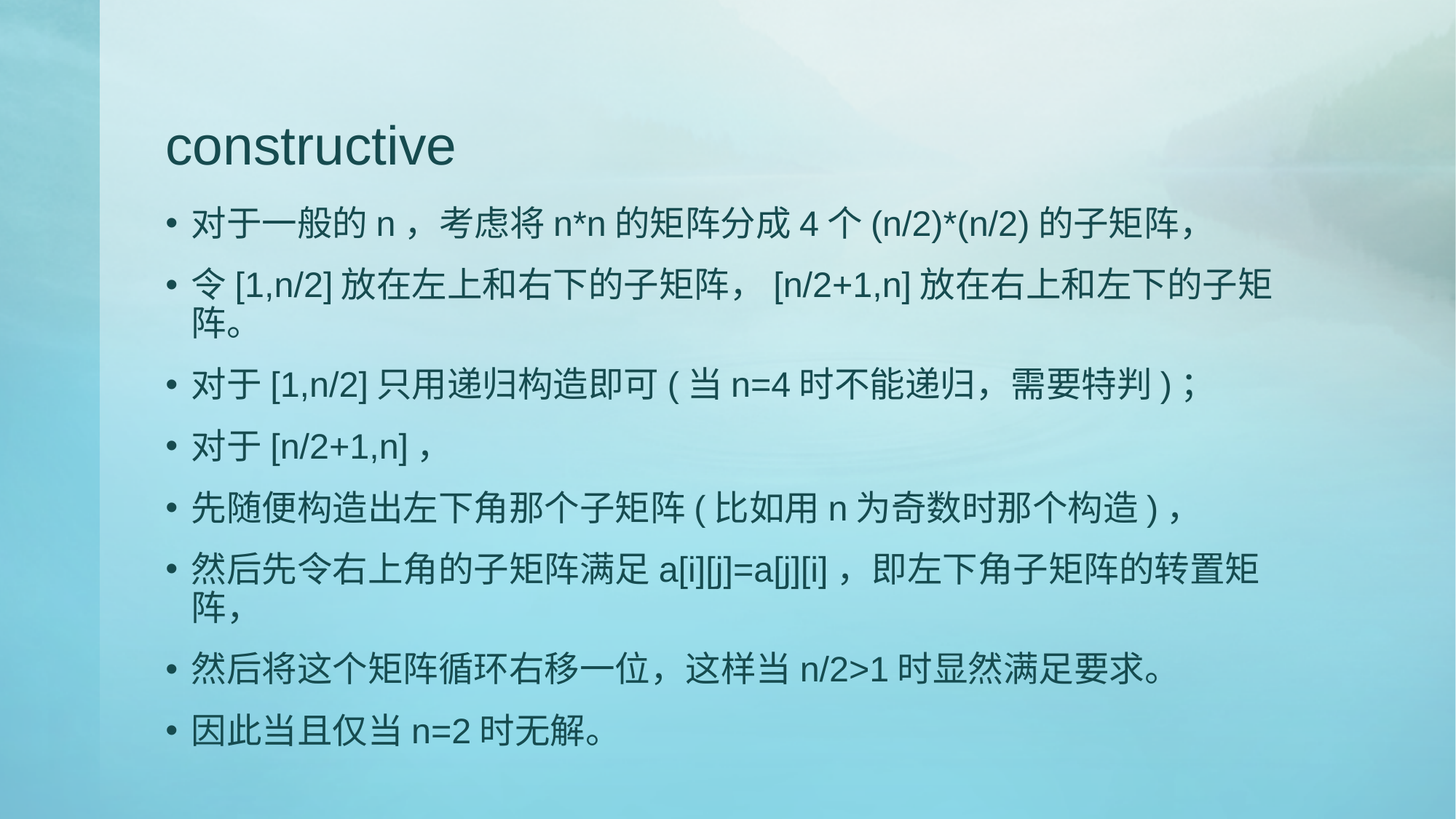

# constructive
对于一般的n，考虑将n*n的矩阵分成4个(n/2)*(n/2)的子矩阵，
令[1,n/2]放在左上和右下的子矩阵，[n/2+1,n]放在右上和左下的子矩阵。
对于[1,n/2]只用递归构造即可(当n=4时不能递归，需要特判)；
对于[n/2+1,n]，
先随便构造出左下角那个子矩阵(比如用n为奇数时那个构造)，
然后先令右上角的子矩阵满足a[i][j]=a[j][i]，即左下角子矩阵的转置矩阵，
然后将这个矩阵循环右移一位，这样当n/2>1时显然满足要求。
因此当且仅当n=2时无解。